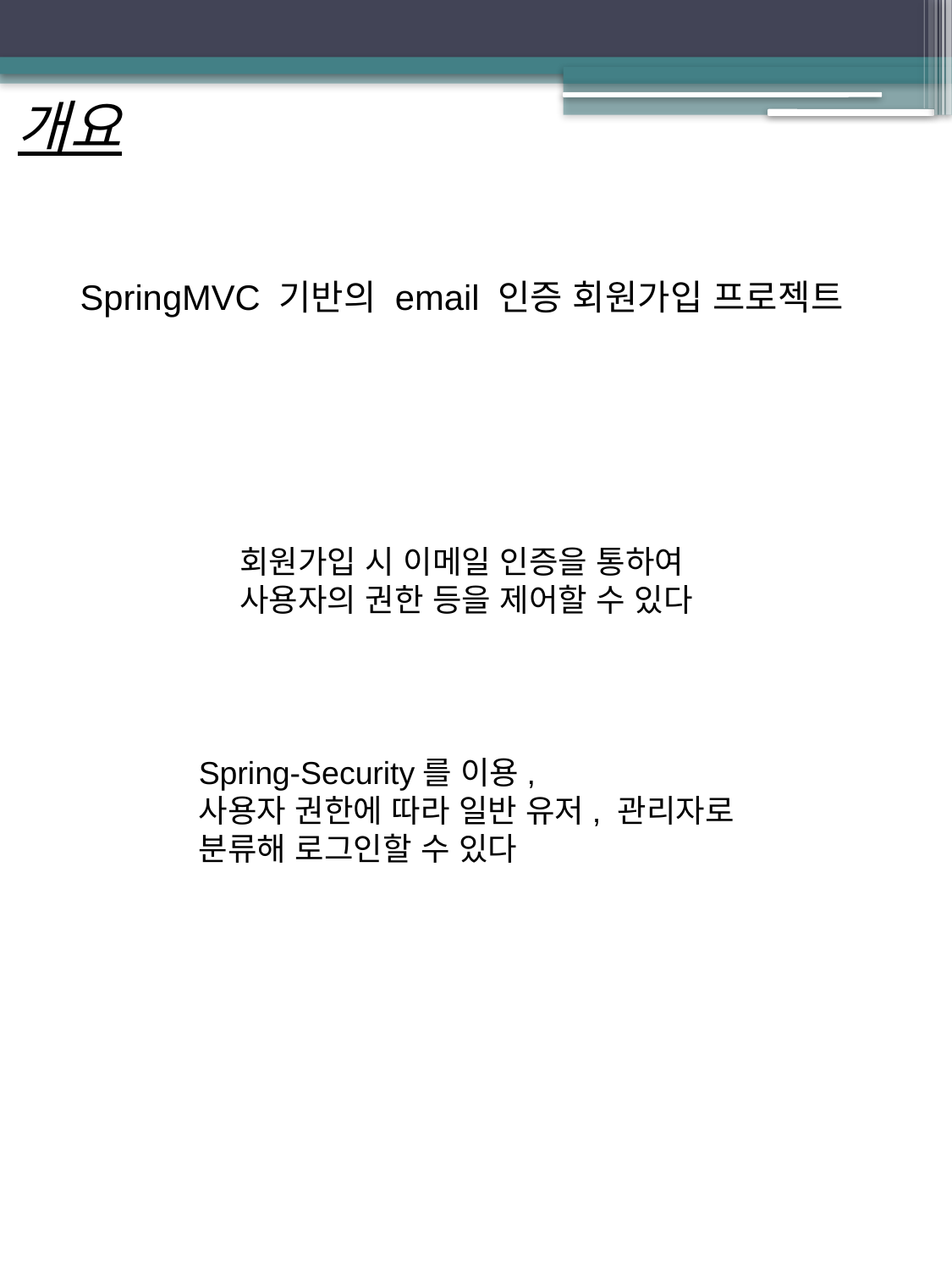

개요
SpringMVC 기반의 email 인증 회원가입 프로젝트
회원가입 시 이메일 인증을 통하여
사용자의 권한 등을 제어할 수 있다
Spring-Security를 이용,
사용자 권한에 따라 일반 유저, 관리자로
분류해 로그인할 수 있다